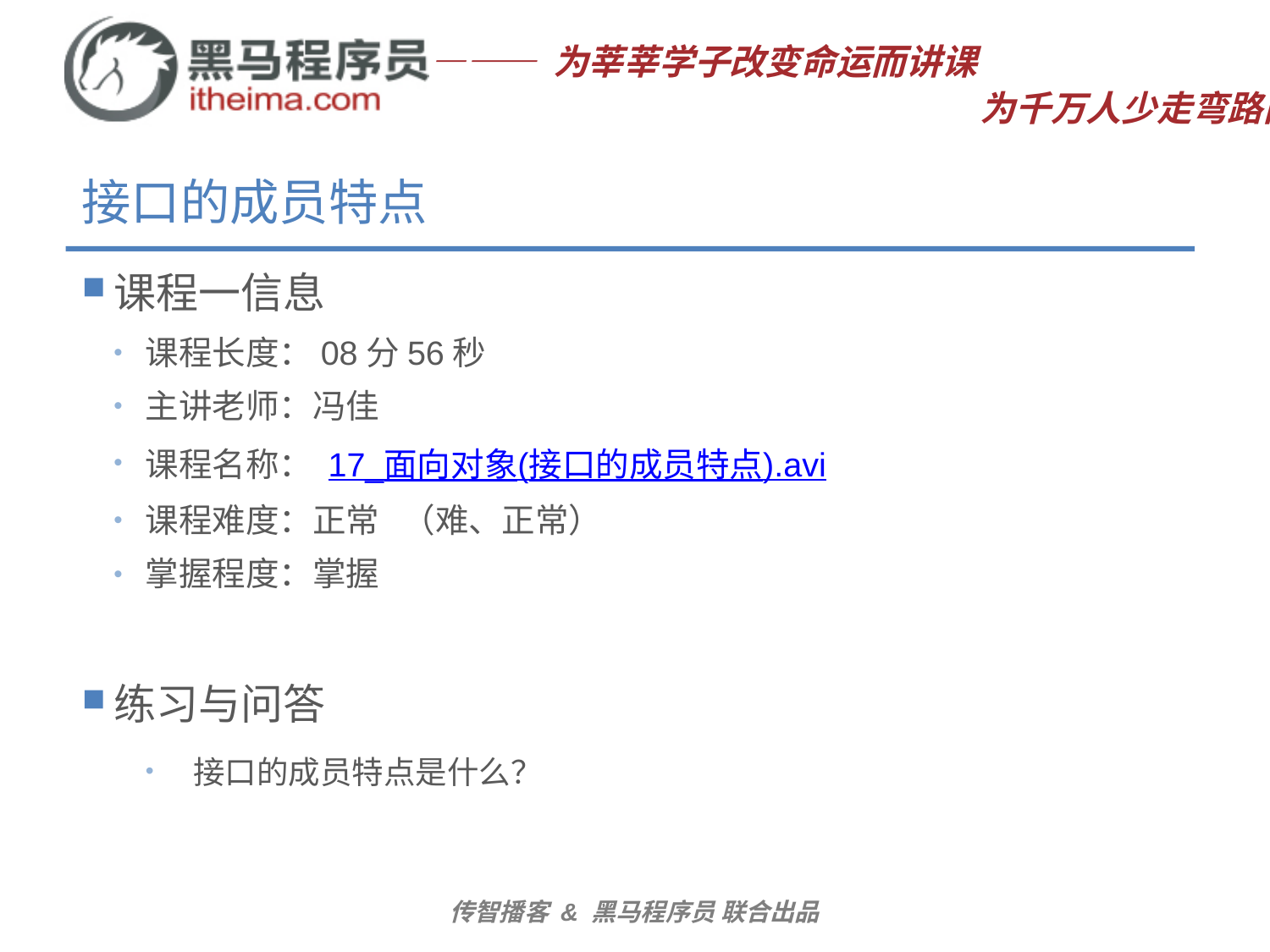

# 接口的成员特点
课程一信息
课程长度：08分56秒
主讲老师：冯佳
课程名称： 17_面向对象(接口的成员特点).avi
课程难度：正常   （难、正常）
掌握程度：掌握

练习与问答
接口的成员特点是什么？